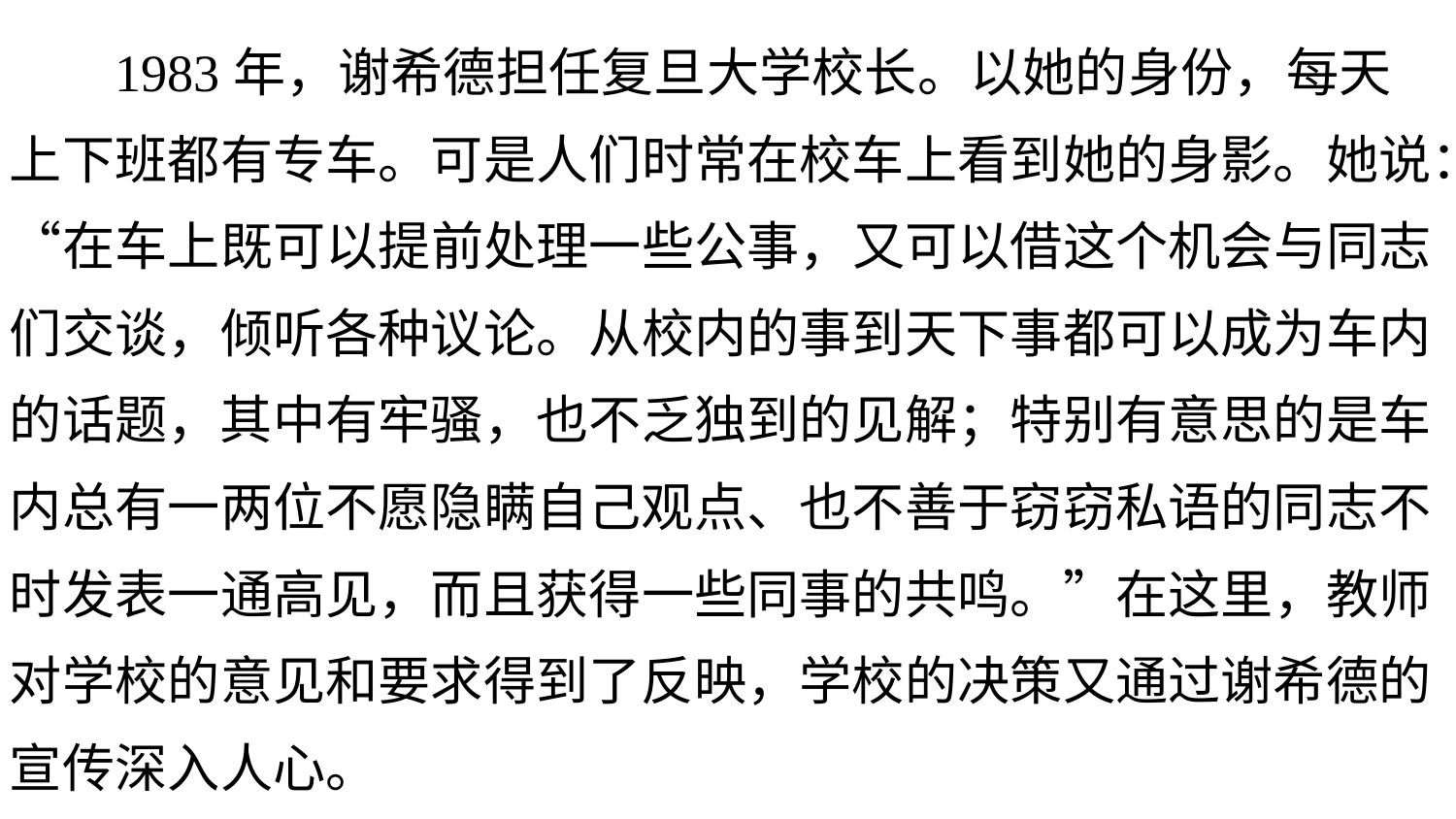

1983年，谢希德担任复旦大学校长。以她的身份，每天上下班都有专车。可是人们时常在校车上看到她的身影。她说：“在车上既可以提前处理一些公事，又可以借这个机会与同志们交谈，倾听各种议论。从校内的事到天下事都可以成为车内的话题，其中有牢骚，也不乏独到的见解；特别有意思的是车内总有一两位不愿隐瞒自己观点、也不善于窃窃私语的同志不时发表一通高见，而且获得一些同事的共鸣。”在这里，教师对学校的意见和要求得到了反映，学校的决策又通过谢希德的宣传深入人心。